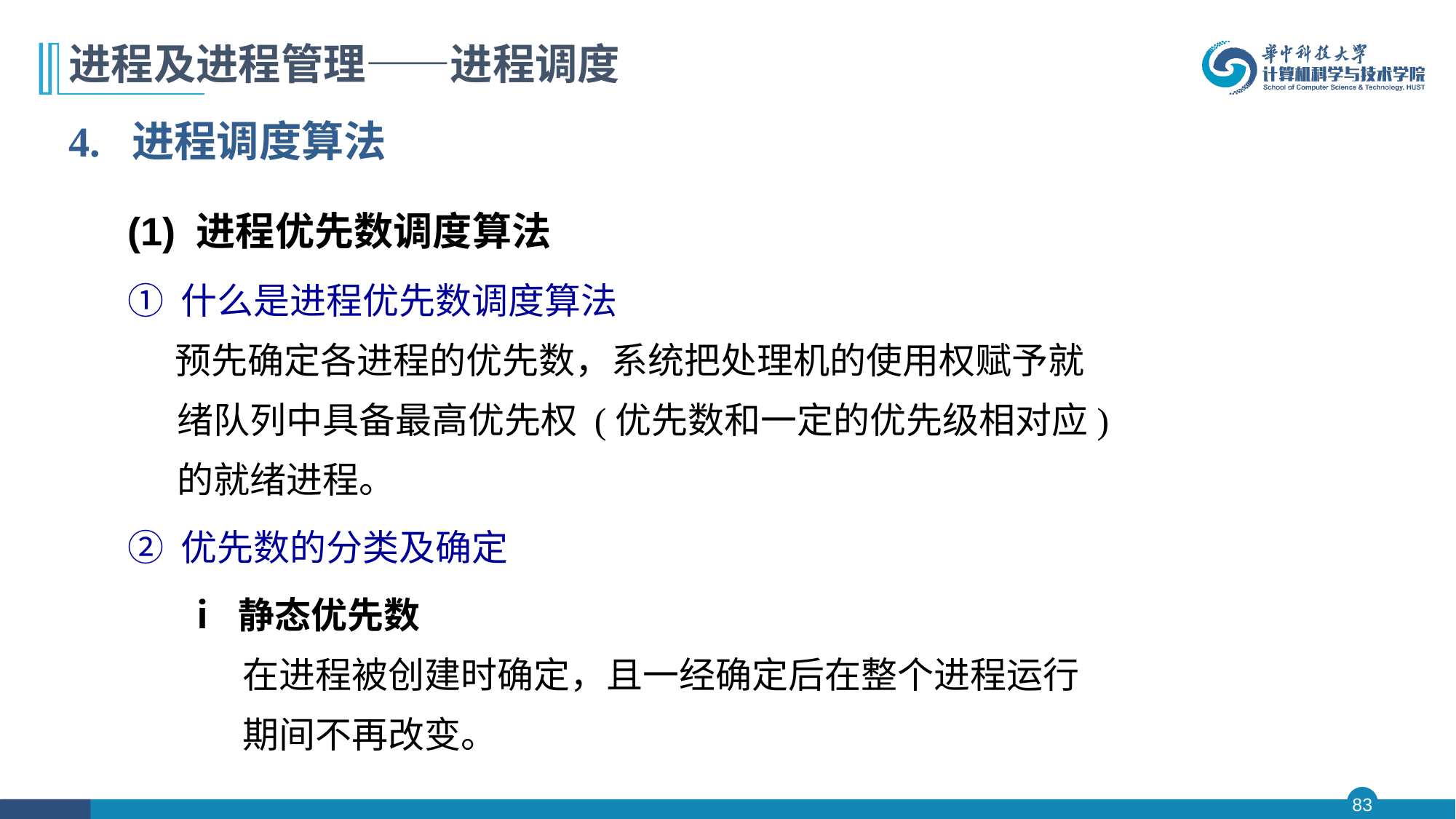

# 进程及进程管理——进程调度
4.  进程调度算法
(1) 进程优先数调度算法
① 什么是进程优先数调度算法
      预先确定各进程的优先数，系统把处理机的使用权赋予就
     绪队列中具备最高优先权 (优先数和一定的优先级相对应)
     的就绪进程。
② 优先数的分类及确定
       ⅰ 静态优先数
             在进程被创建时确定，且一经确定后在整个进程运行
             期间不再改变。